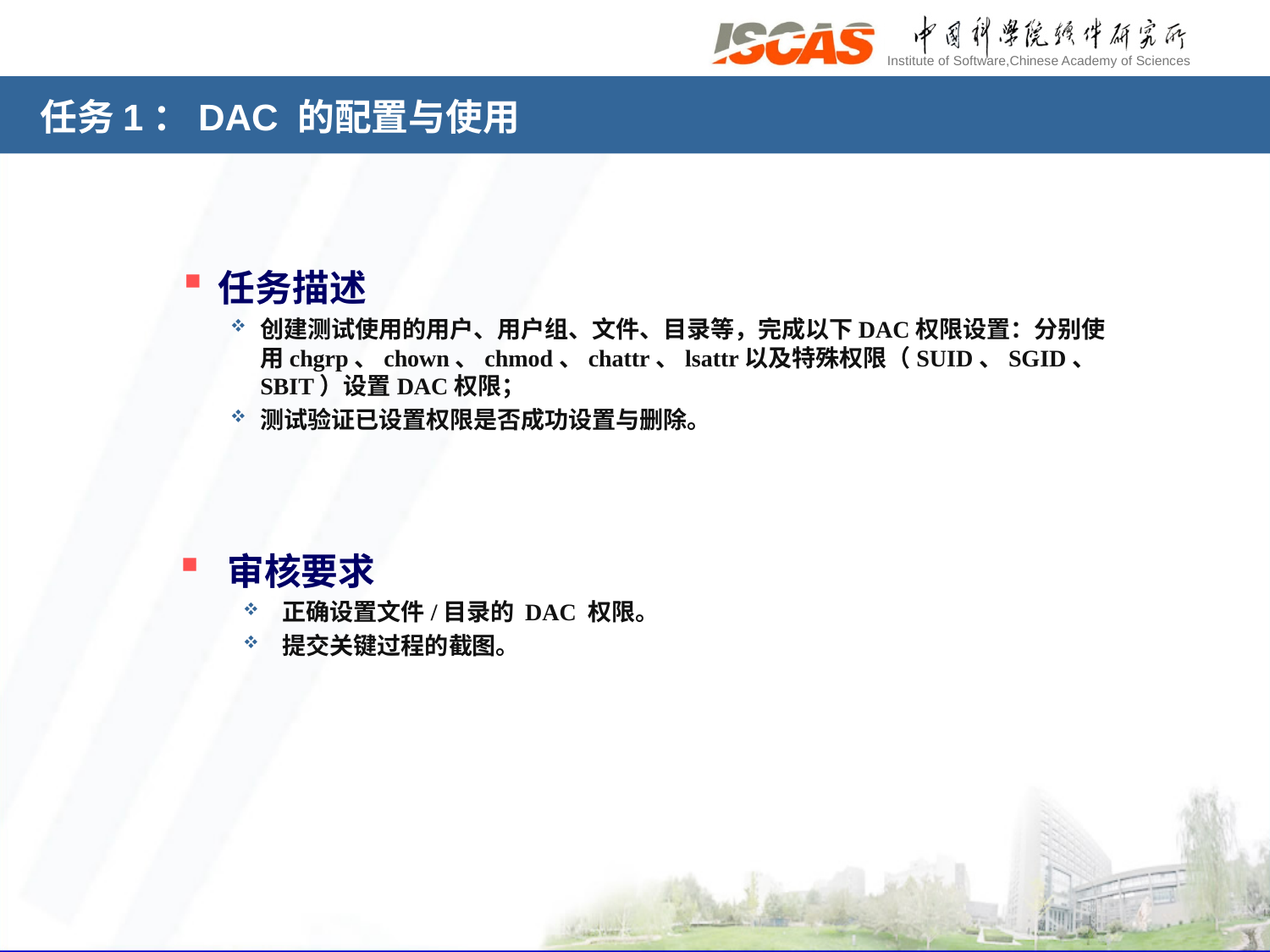

# 任务1：DAC 的配置与使用
任务描述
创建测试使用的用户、用户组、文件、目录等，完成以下DAC权限设置：分别使用chgrp、chown、chmod、chattr、lsattr以及特殊权限（SUID、SGID、SBIT）设置DAC权限；
测试验证已设置权限是否成功设置与删除。
审核要求
正确设置文件/目录的 DAC 权限。
提交关键过程的截图。